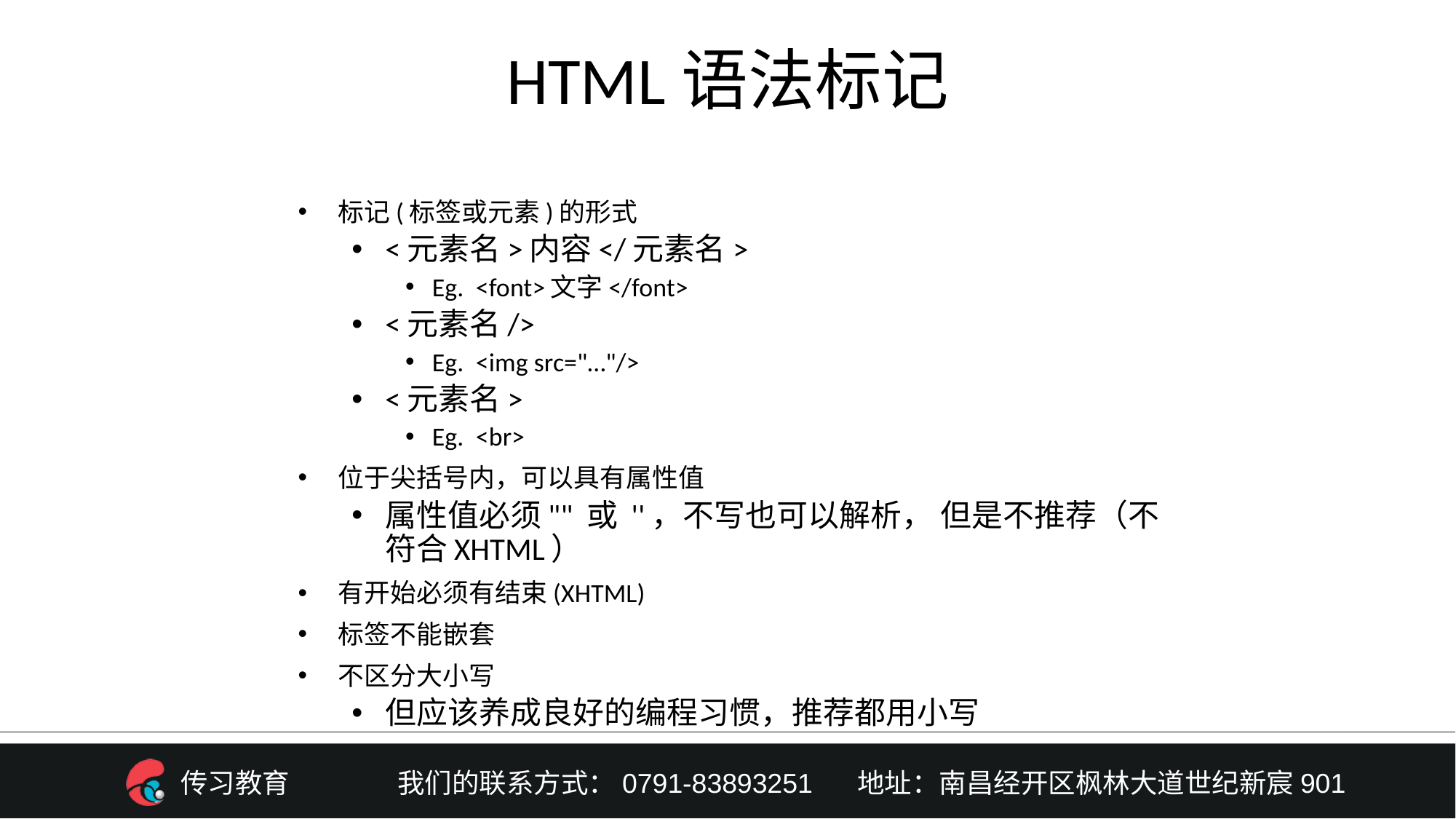

# HTML语法标记
标记(标签或元素)的形式
<元素名>内容</元素名>
Eg.  <font>文字</font>
<元素名/>
Eg.  <img src="…"/>
<元素名>
Eg.  <br>
位于尖括号内，可以具有属性值
属性值必须"" 或 ''，不写也可以解析， 但是不推荐（不符合XHTML）
有开始必须有结束(XHTML)
标签不能嵌套
不区分大小写
但应该养成良好的编程习惯，推荐都用小写